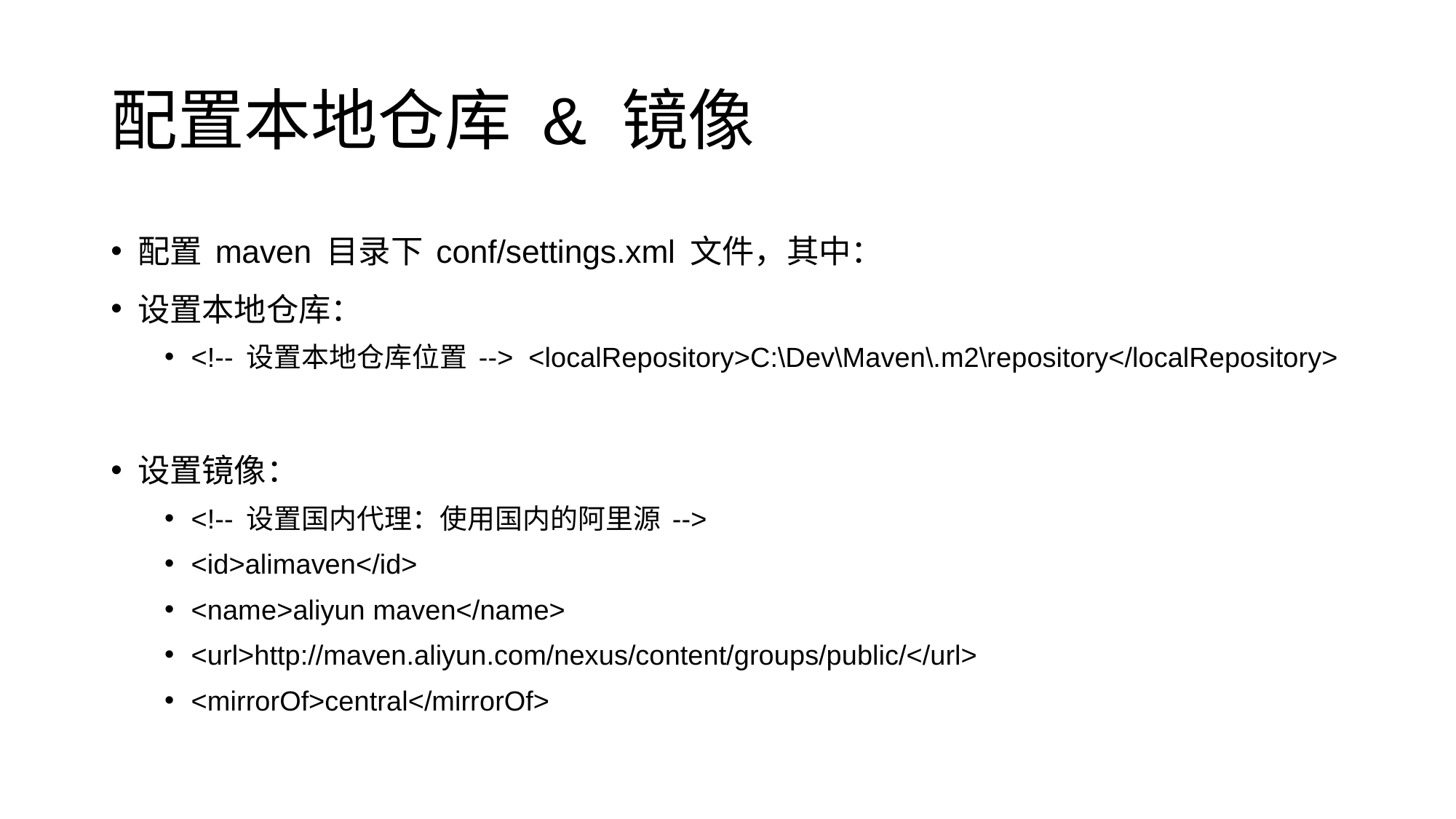

# 配置本地仓库 & 镜像
配置 maven 目录下 conf/settings.xml 文件，其中：
设置本地仓库：
<!-- 设置本地仓库位置 -->  <localRepository>C:\Dev\Maven\.m2\repository</localRepository>

设置镜像：
<!-- 设置国内代理：使用国内的阿里源 -->
<id>alimaven</id>
<name>aliyun maven</name>
<url>http://maven.aliyun.com/nexus/content/groups/public/</url>
<mirrorOf>central</mirrorOf>